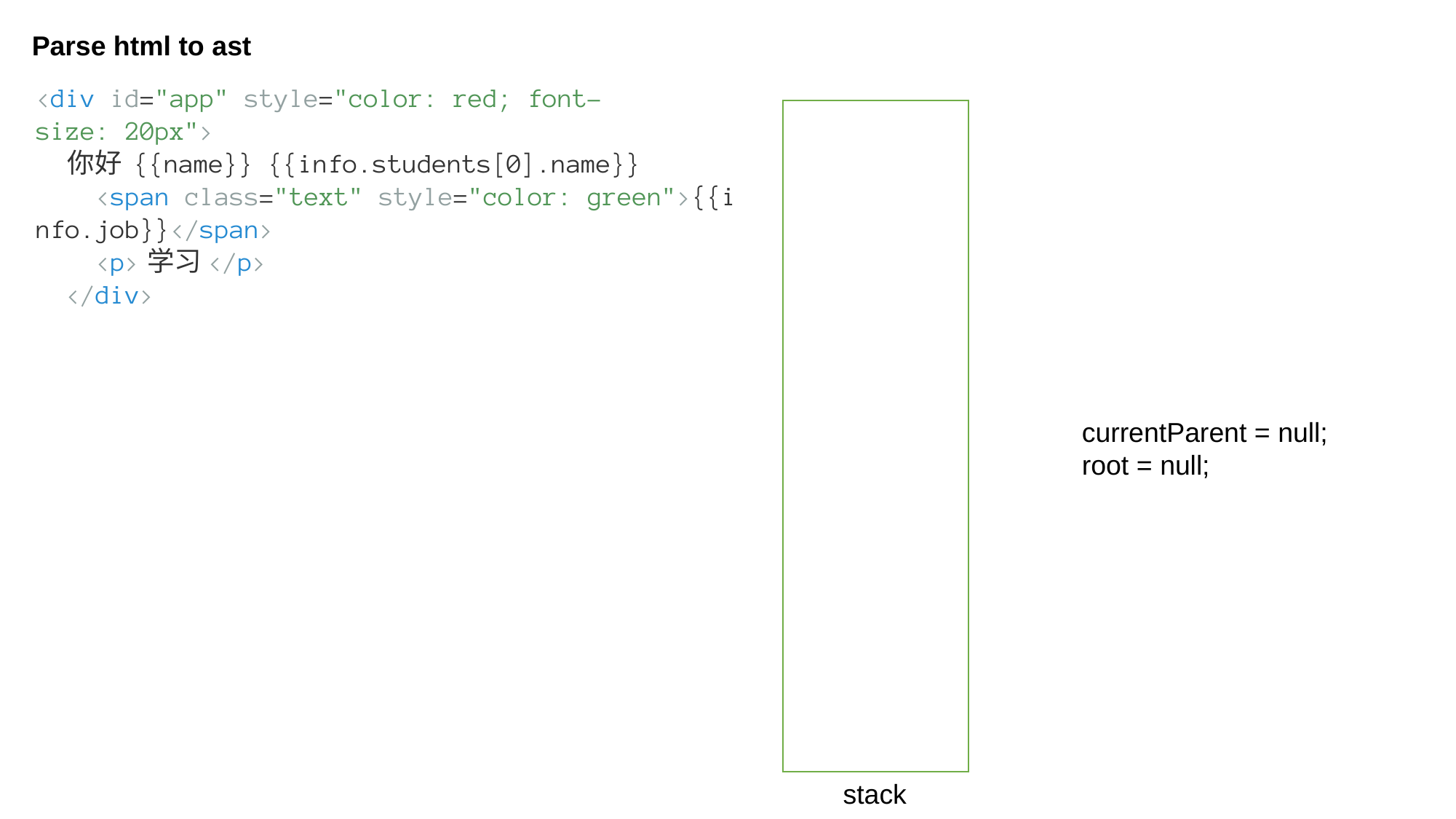

Parse html to ast

<div id="app" style="color: red; font-size: 20px">
    你好 {{name}} {{info.students[0].name}}
    <span class="text" style="color: green">{{info.job}}</span>
    <p>学习</p>
  </div>

currentParent = null;
root = null;
stack